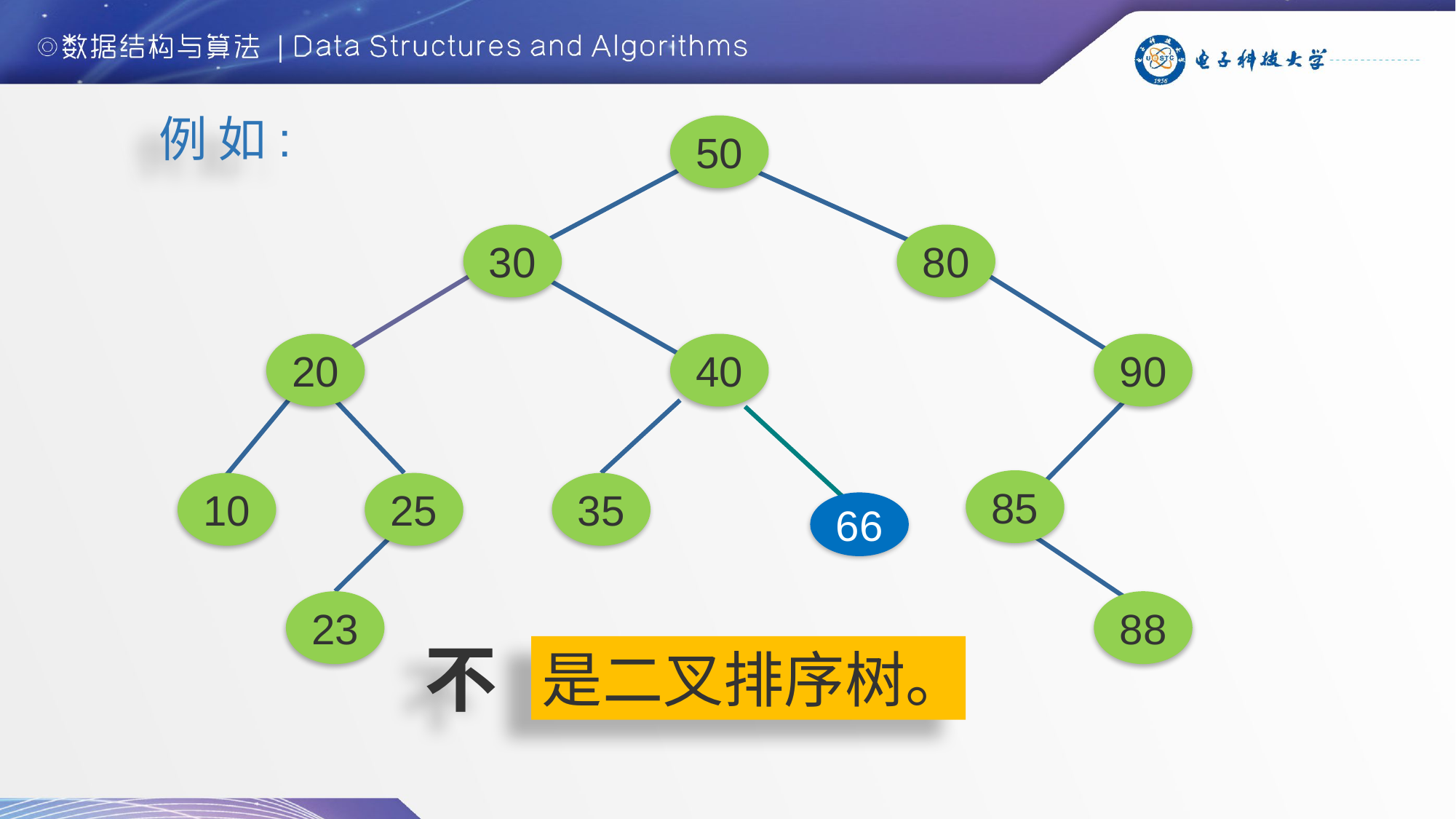

例 如:
50

30
80

20
40
90

85
10
25
35

23
88

66
不
是二叉排序树。